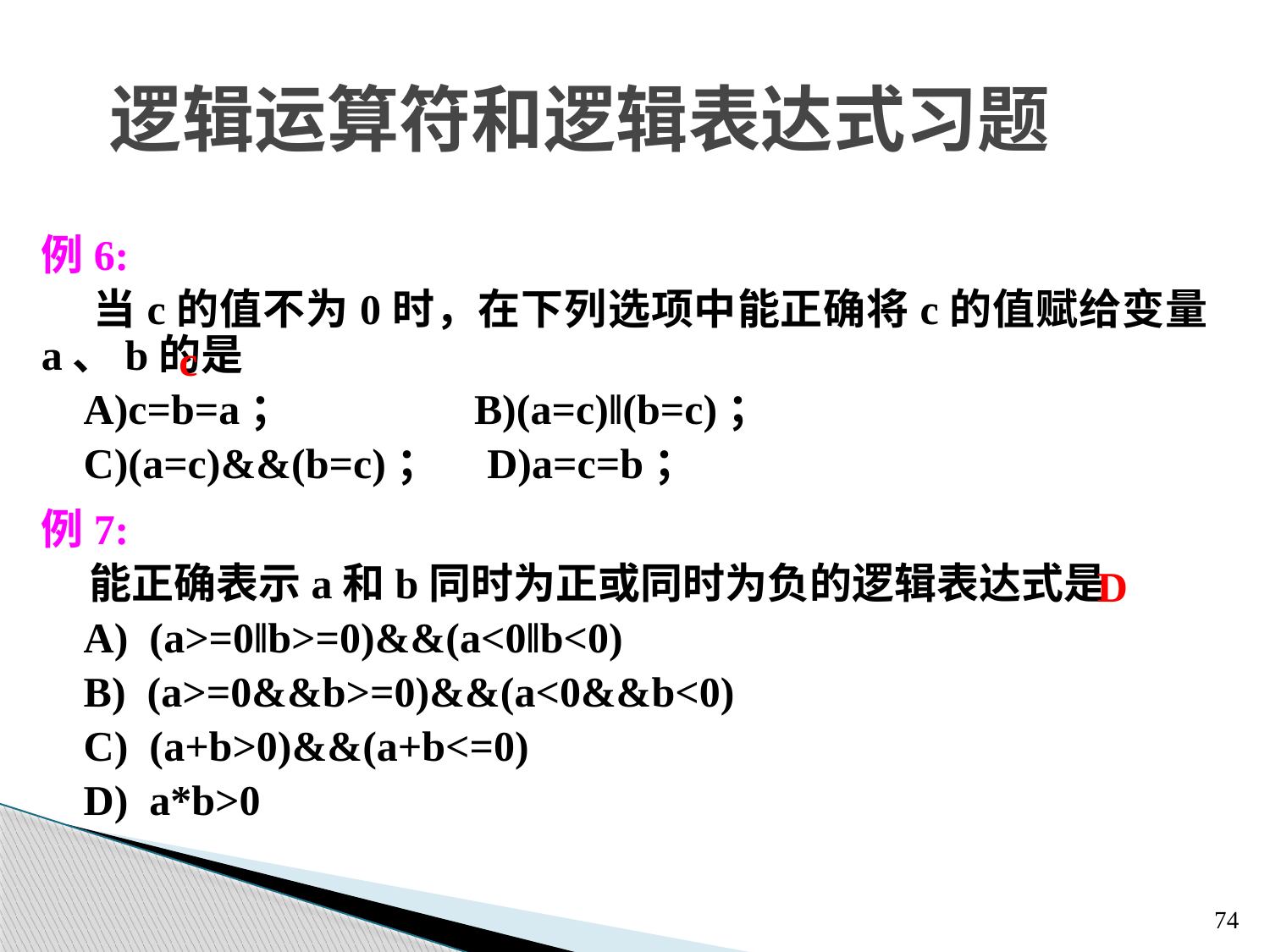

# 逻辑运算符和逻辑表达式习题
例6:
    当c的值不为0时，在下列选项中能正确将c的值赋给变量a、b的是
    A)c=b=a；                  B)(a=c)‖(b=c)；
    C)(a=c)&&(b=c)；    D)a=c=b；
c
例7:
    能正确表示a和b同时为正或同时为负的逻辑表达式是
    A)  (a>=0‖b>=0)&&(a<0‖b<0)
    B)  (a>=0&&b>=0)&&(a<0&&b<0)
    C)  (a+b>0)&&(a+b<=0)
    D)  a*b>0

D
74